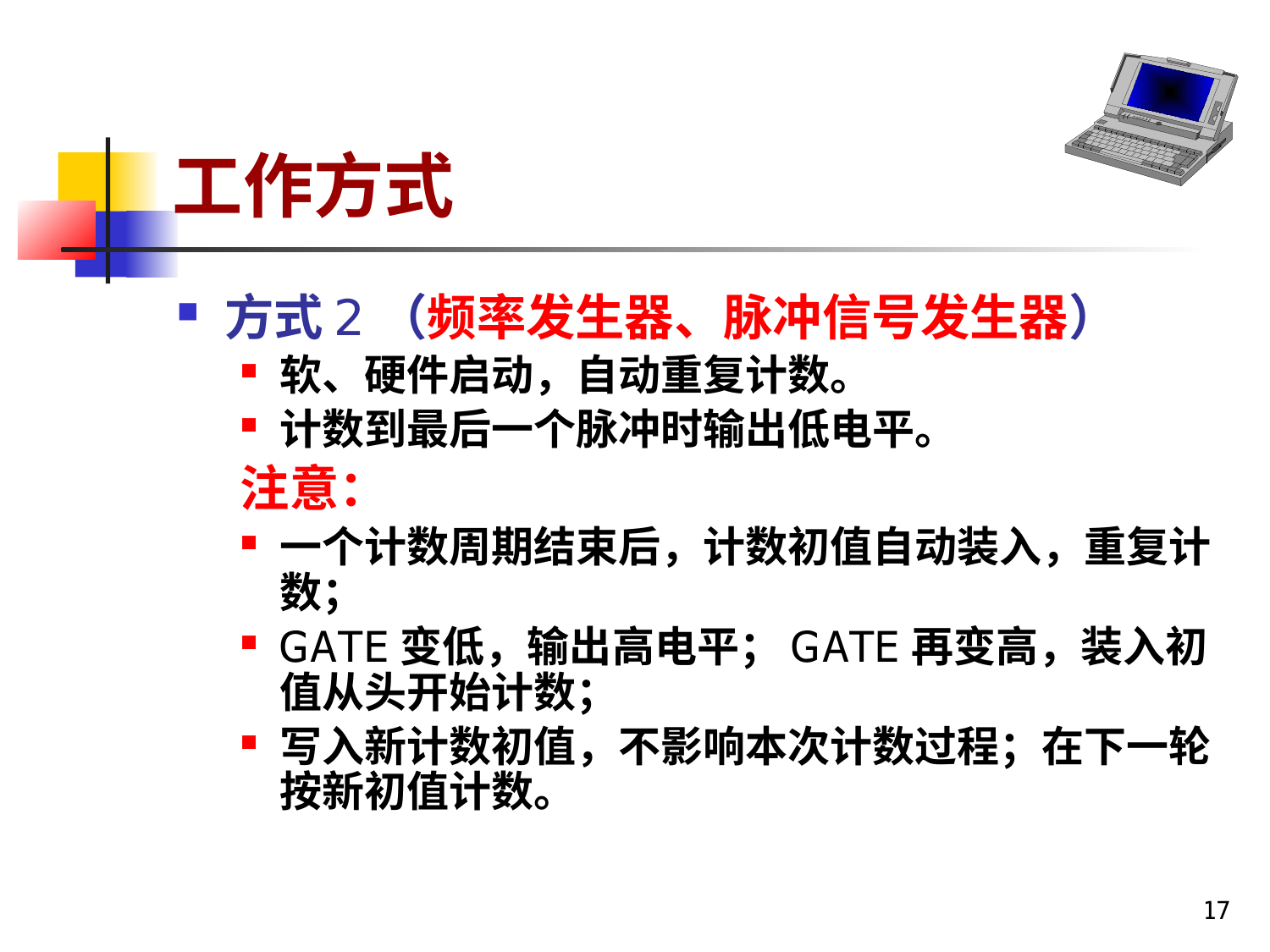

工作方式
方式2（频率发生器、脉冲信号发生器）
软、硬件启动，自动重复计数。
计数到最后一个脉冲时输出低电平。
注意：
一个计数周期结束后，计数初值自动装入，重复计数；
GATE变低，输出高电平；GATE再变高，装入初值从头开始计数；
写入新计数初值，不影响本次计数过程；在下一轮按新初值计数。

17